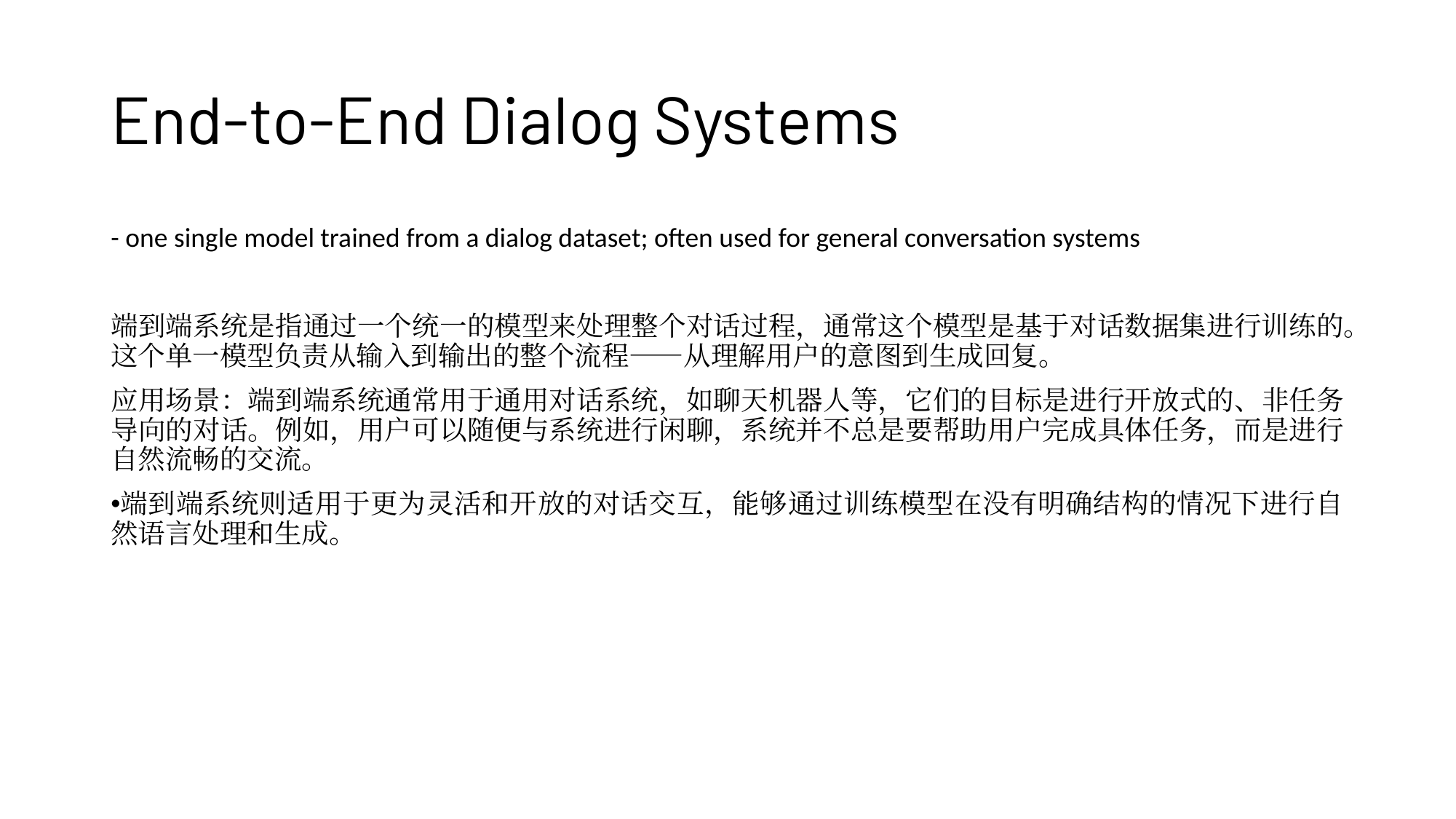

# End‐to‐End Dialog Systems
- one single model trained from a dialog dataset; often used for general conversation systems

端到端系统是指通过一个统一的模型来处理整个对话过程，通常这个模型是基于对话数据集进行训练的。这个单一模型负责从输入到输出的整个流程——从理解用户的意图到生成回复。
应用场景：端到端系统通常用于通用对话系统，如聊天机器人等，它们的目标是进行开放式的、非任务导向的对话。例如，用户可以随便与系统进行闲聊，系统并不总是要帮助用户完成具体任务，而是进行自然流畅的交流。
端到端系统则适用于更为灵活和开放的对话交互，能够通过训练模型在没有明确结构的情况下进行自然语言处理和生成。